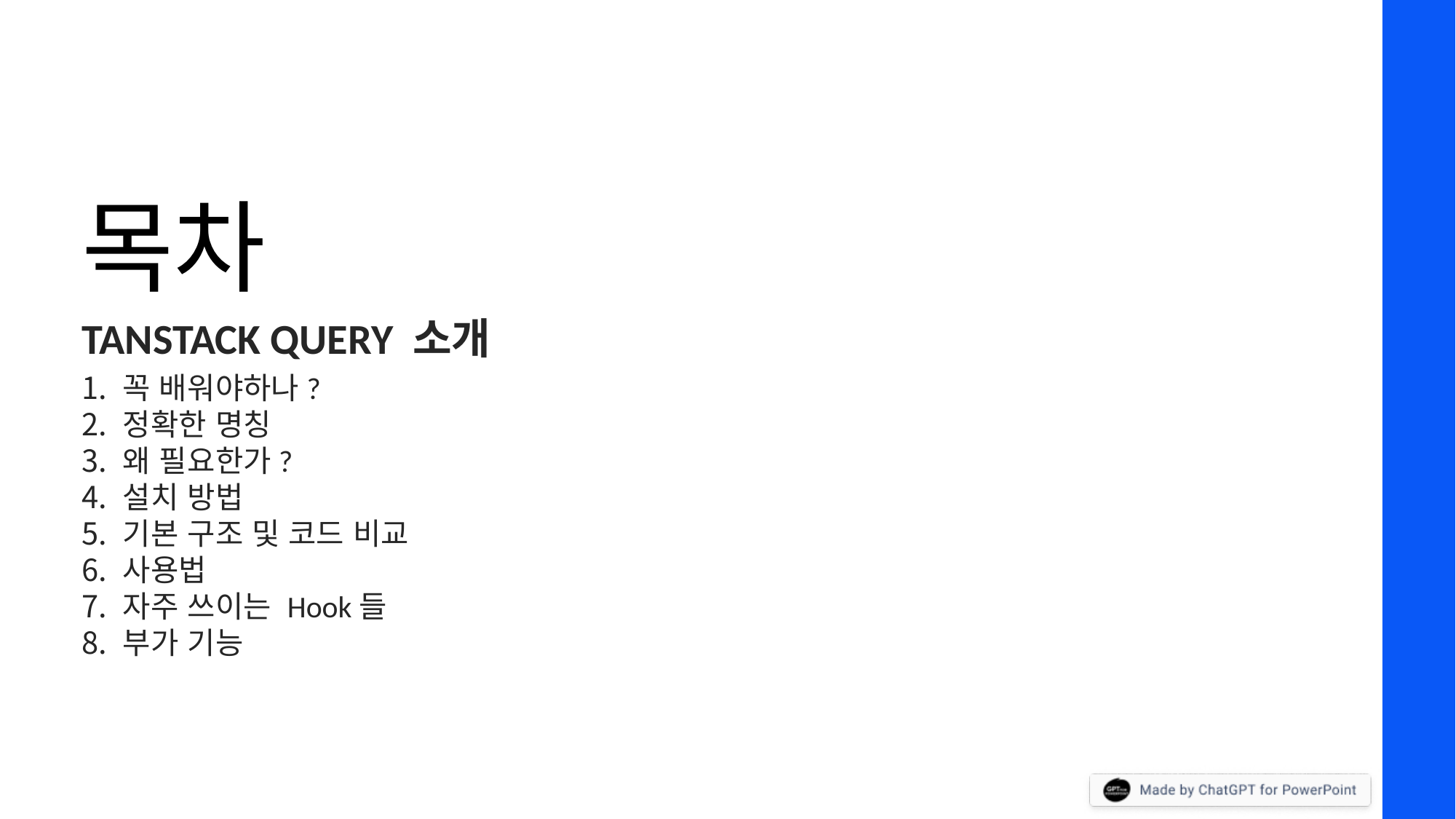

# 목차
TANSTACK QUERY 소개
꼭 배워야하나?
정확한 명칭
왜 필요한가?
설치 방법
기본 구조 및 코드 비교
사용법
자주 쓰이는 Hook들
부가 기능